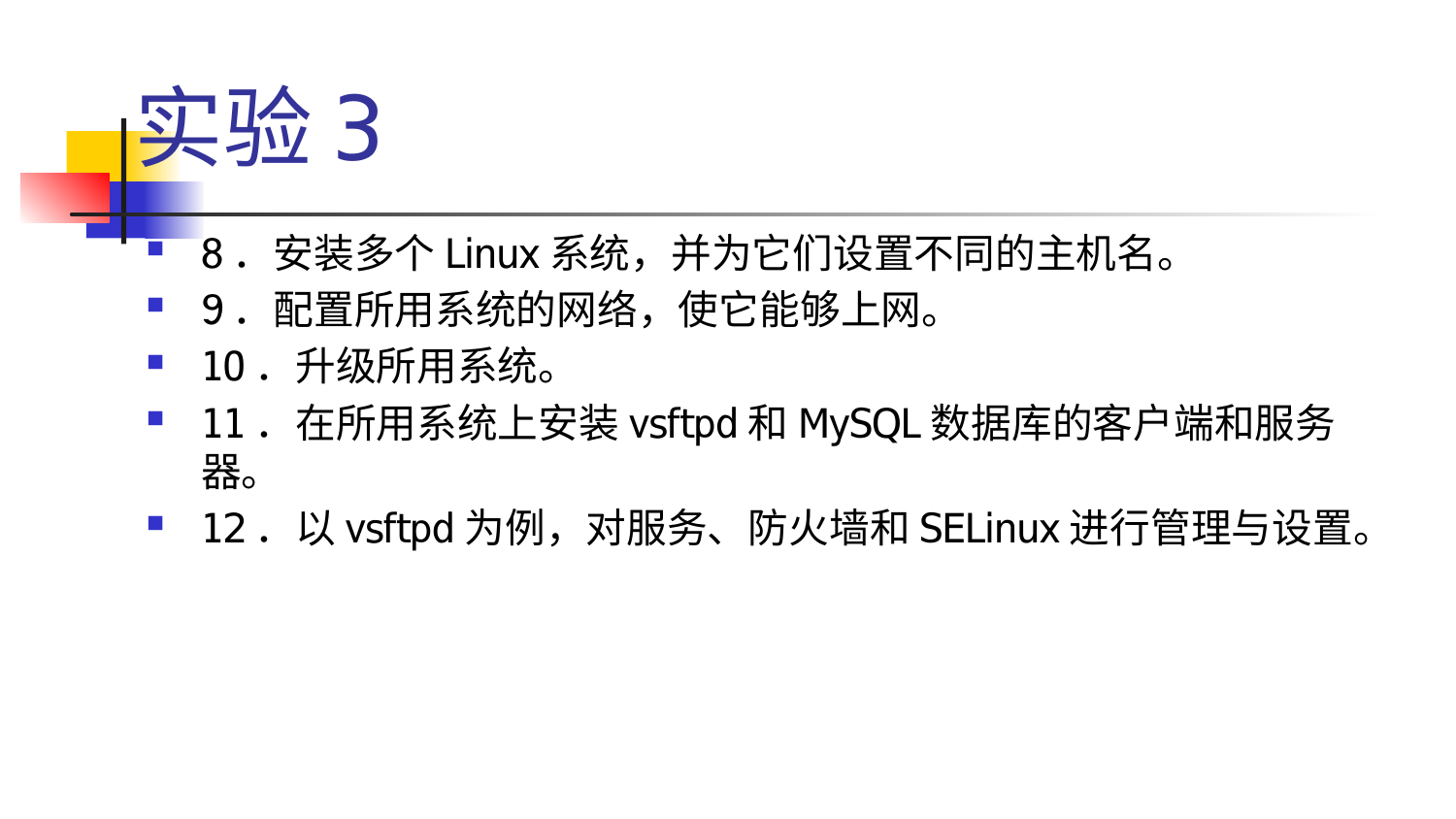

# 实验3
8．安装多个Linux系统，并为它们设置不同的主机名。
9．配置所用系统的网络，使它能够上网。
10．升级所用系统。
11．在所用系统上安装vsftpd和MySQL数据库的客户端和服务器。
12．以vsftpd为例，对服务、防火墙和SELinux进行管理与设置。